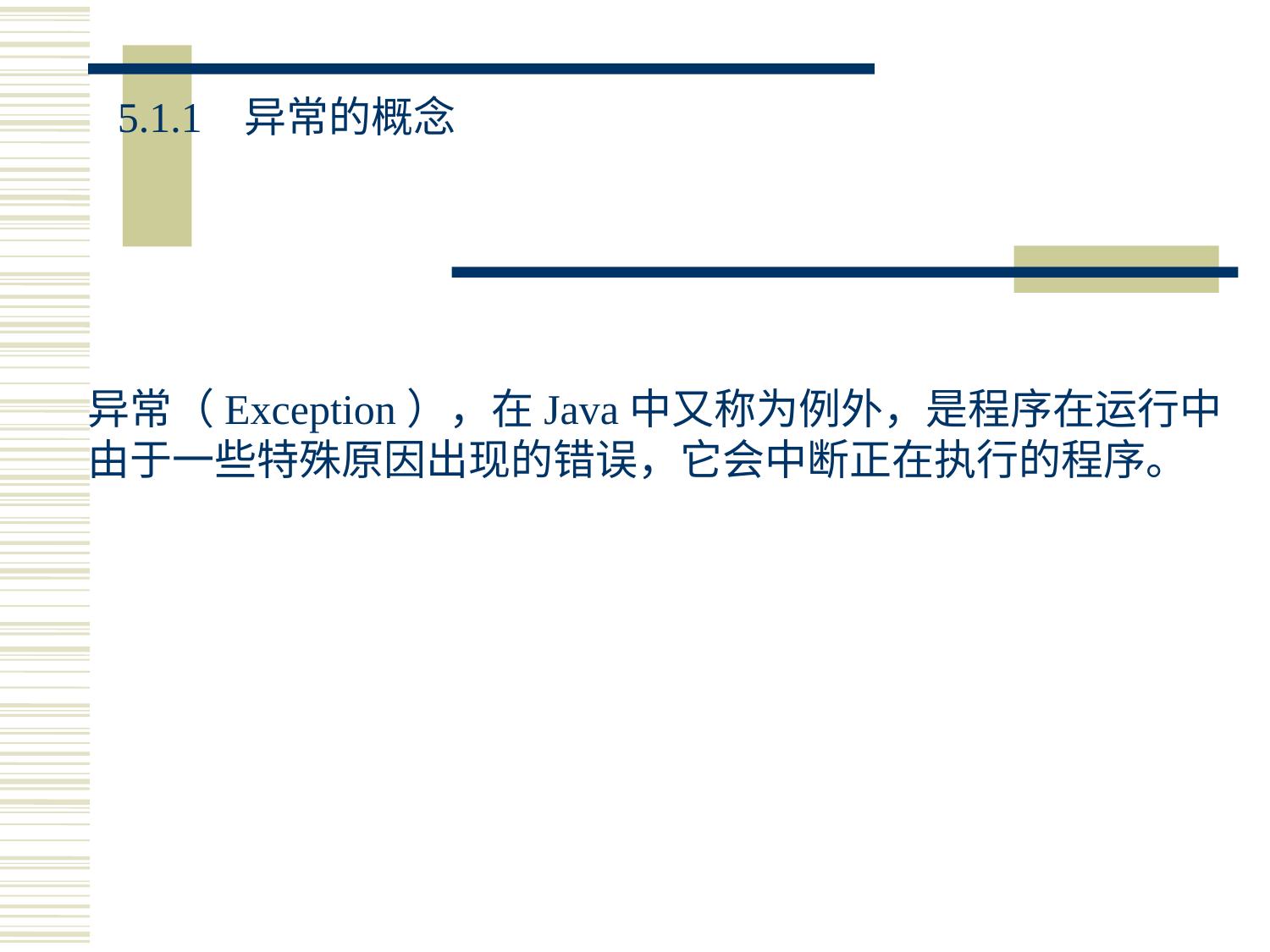

5.1.1	异常的概念
异常（Exception），在Java中又称为例外，是程序在运行中由于一些特殊原因出现的错误，它会中断正在执行的程序。